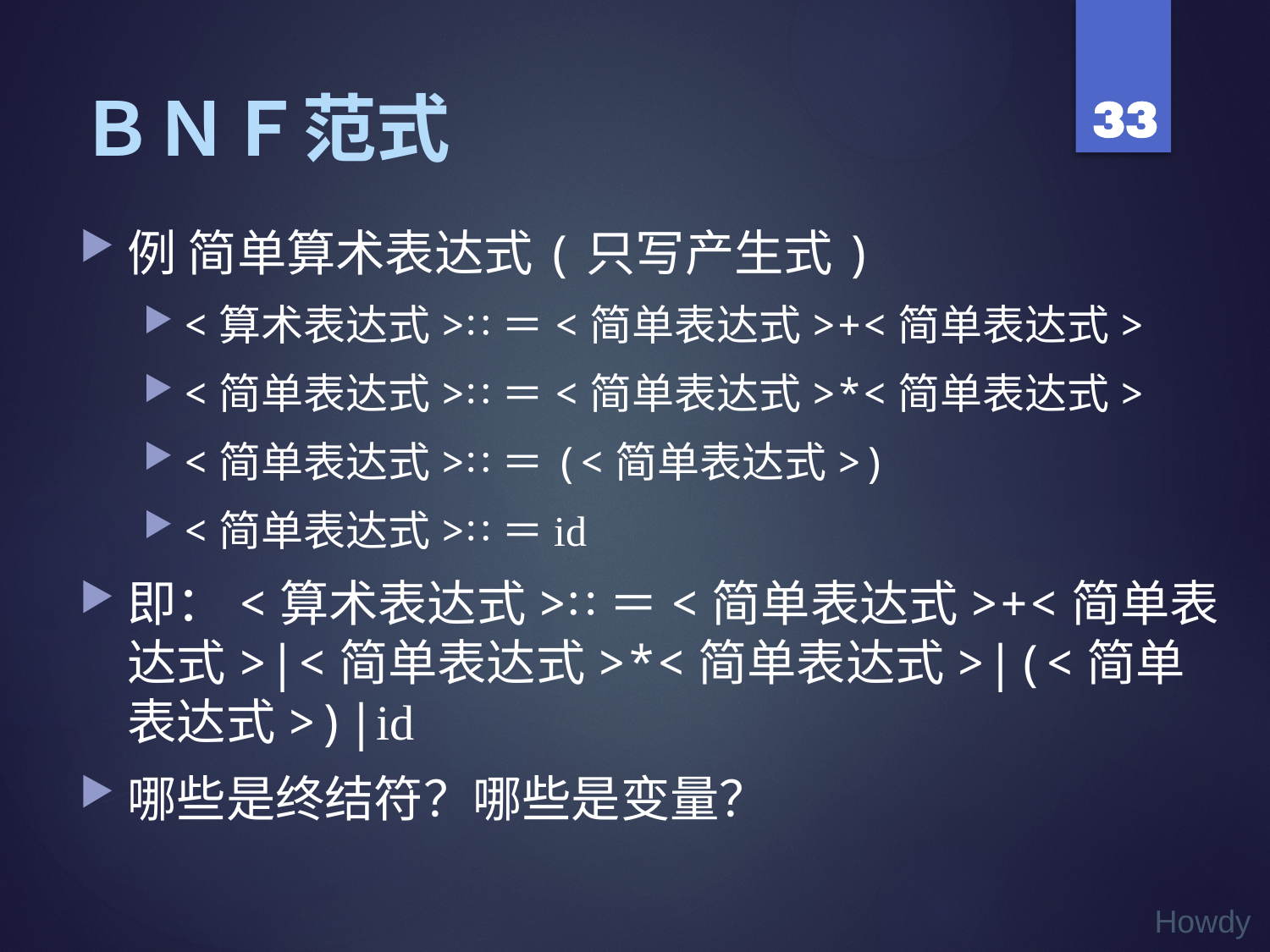

# ＢＮＦ范式
例 简单算术表达式(只写产生式)
<算术表达式>∷＝<简单表达式>+<简单表达式>
<简单表达式>∷＝<简单表达式>*<简单表达式>
<简单表达式>∷＝(<简单表达式>)
<简单表达式>∷＝id
即：<算术表达式>∷＝<简单表达式>+<简单表达式>|<简单表达式>*<简单表达式>|(<简单表达式>)|id
哪些是终结符？哪些是变量？